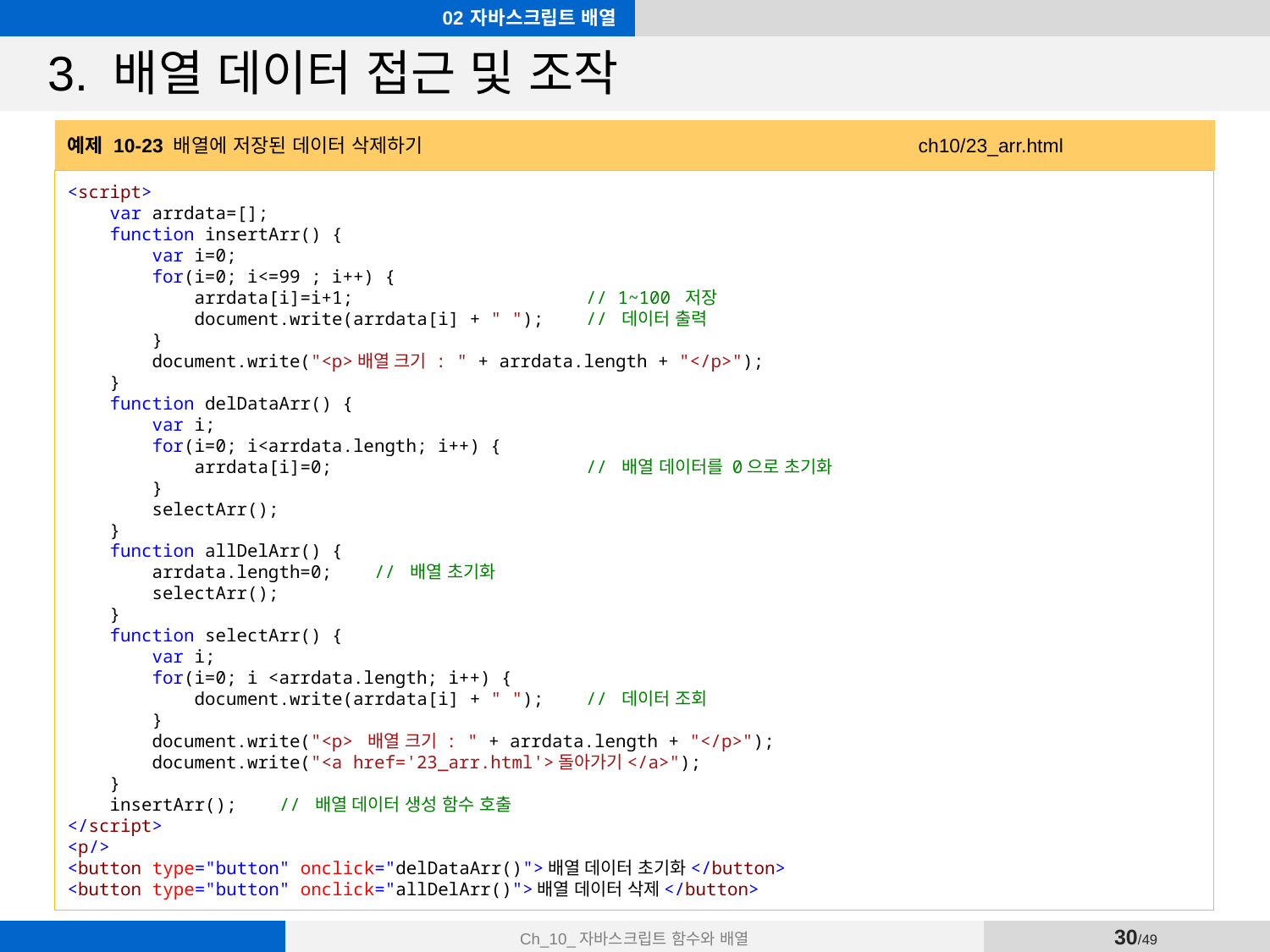

02 자바스크립트 배열
# 3. 배열 데이터 접근 및 조작
예제 10-23 배열에 저장된 데이터 삭제하기                                                                                         ch10/23_arr.html
<script>
    var arrdata=[];
    function insertArr() {
        var i=0;
        for(i=0; i<=99 ; i++) {
            arrdata[i]=i+1;                      // 1~100 저장
            document.write(arrdata[i] + " ");    // 데이터 출력
        }
        document.write("<p>배열 크기 : " + arrdata.length + "</p>");
    }
    function delDataArr() {
        var i;
        for(i=0; i<arrdata.length; i++) {
            arrdata[i]=0;                        // 배열 데이터를 0으로 초기화
        }
        selectArr();
    }
    function allDelArr() {
        arrdata.length=0;    // 배열 초기화
        selectArr();
    }
    function selectArr() {
        var i;
        for(i=0; i <arrdata.length; i++) {
            document.write(arrdata[i] + " ");    // 데이터 조회
        }
        document.write("<p> 배열 크기 : " + arrdata.length + "</p>");
        document.write("<a href='23_arr.html'>돌아가기</a>");
    }
    insertArr();    // 배열 데이터 생성 함수 호출
</script>
<p/>
<button type="button" onclick="delDataArr()">배열 데이터 초기화</button>
<button type="button" onclick="allDelArr()">배열 데이터 삭제</button>